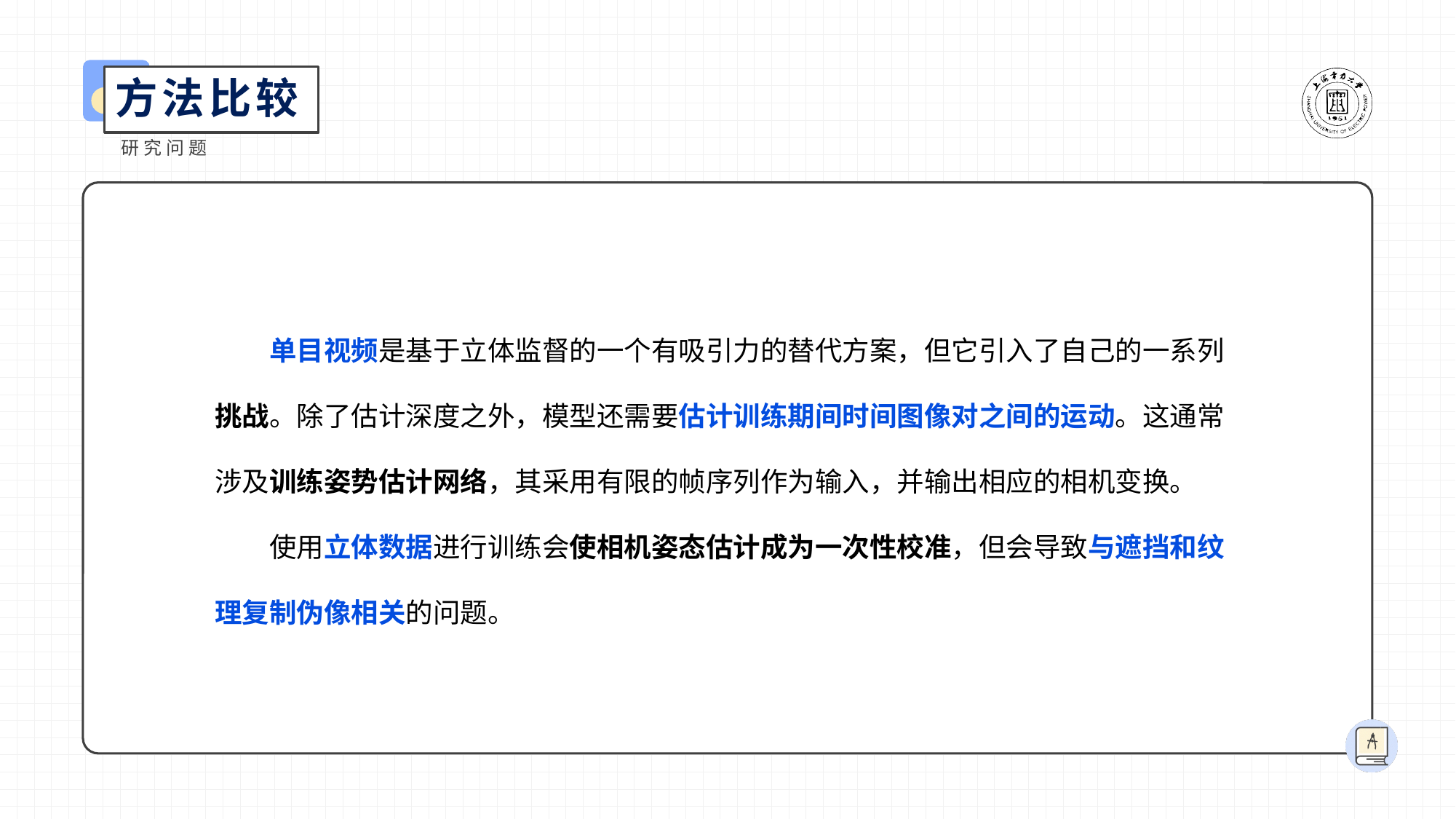

方法比较
研究问题
单目视频是基于立体监督的一个有吸引力的替代方案，但它引入了自己的一系列挑战。除了估计深度之外，模型还需要估计训练期间时间图像对之间的运动。这通常涉及训练姿势估计网络，其采用有限的帧序列作为输入，并输出相应的相机变换。
使用立体数据进行训练会使相机姿态估计成为一次性校准，但会导致与遮挡和纹理复制伪像相关的问题。